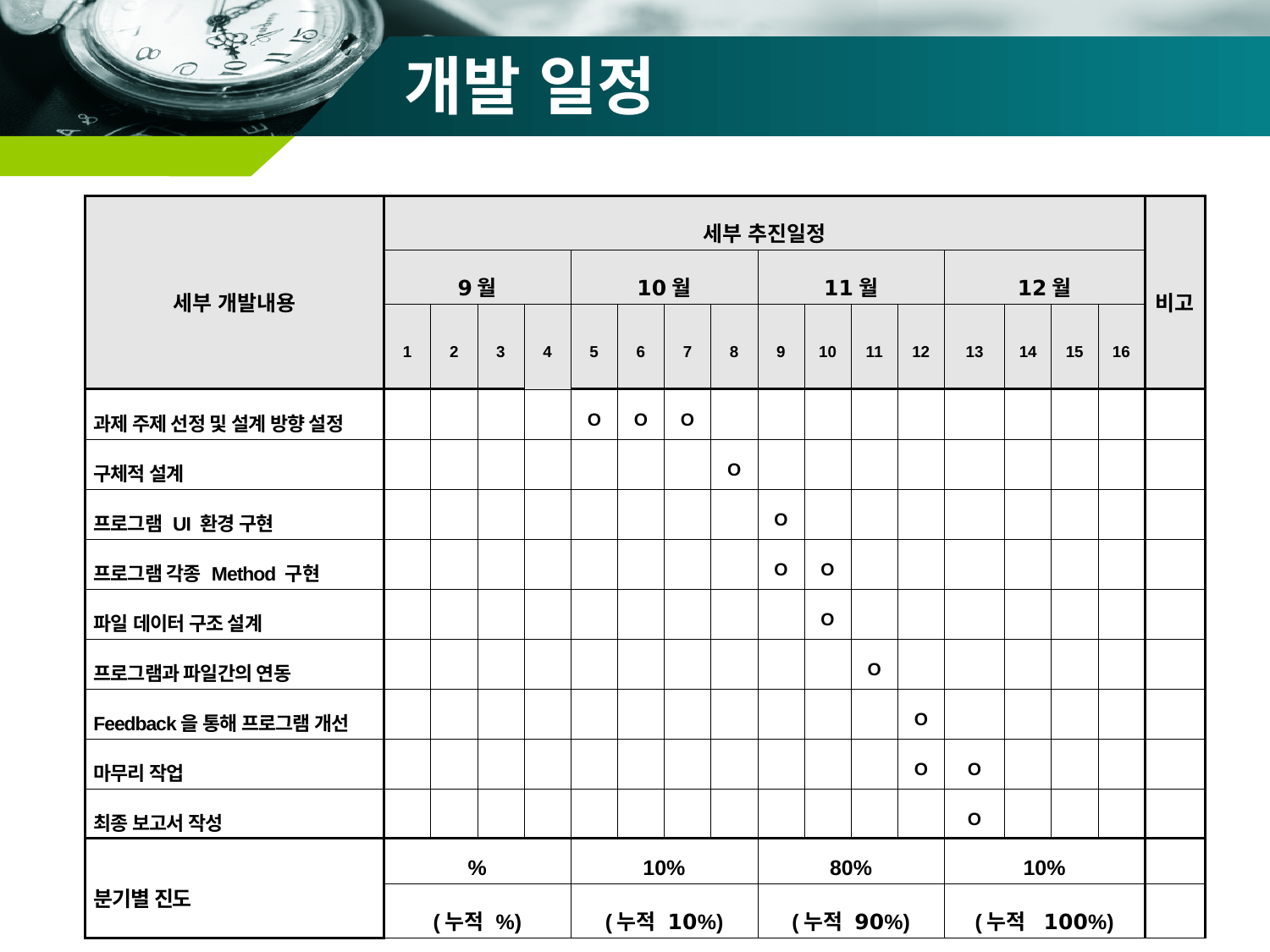

# 개발 일정
| 세부 개발내용 | 세부 추진일정 |  |  |  |  |  |  |  |  |  |  |  |  |  |  |  | 비고 |
| --- | --- | --- | --- | --- | --- | --- | --- | --- | --- | --- | --- | --- | --- | --- | --- | --- | --- |
|  | 9월 |  |  |  | 10월 |  |  |  | 11월 |  |  |  | 12월 |  |  |  |  |
|  | 1 | 2 | 3 | 4 | 5 | 6 | 7 | 8 | 9 | 10 | 11 | 12 | 13 | 14 | 15 | 16 |  |
| 과제 주제 선정 및 설계 방향 설정 |  |  |  |  | O | O | O |  |  |  |  |  |  |  |  |  |  |
| 구체적 설계 |  |  |  |  |  |  |  | O |  |  |  |  |  |  |  |  |  |
| 프로그램 UI 환경 구현 |  |  |  |  |  |  |  |  | O |  |  |  |  |  |  |  |  |
| 프로그램 각종 Method 구현 |  |  |  |  |  |  |  |  | O | O |  |  |  |  |  |  |  |
| 파일 데이터 구조 설계 |  |  |  |  |  |  |  |  |  | O |  |  |  |  |  |  |  |
| 프로그램과 파일간의 연동 |  |  |  |  |  |  |  |  |  |  | O |  |  |  |  |  |  |
| Feedback을 통해 프로그램 개선 |  |  |  |  |  |  |  |  |  |  |  | O |  |  |  |  |  |
| 마무리 작업 |  |  |  |  |  |  |  |  |  |  |  | O | O |  |  |  |  |
| 최종 보고서 작성 |  |  |  |  |  |  |  |  |  |  |  |  | O |  |  |  |  |
| 분기별 진도 | % |  |  |  | 10% |  |  |  | 80% |  |  |  | 10% |  |  |  |  |
|  | (누적 %) |  |  |  | (누적 10%) |  |  |  | (누적 90%) |  |  |  | (누적 100%) |  |  |  |  |